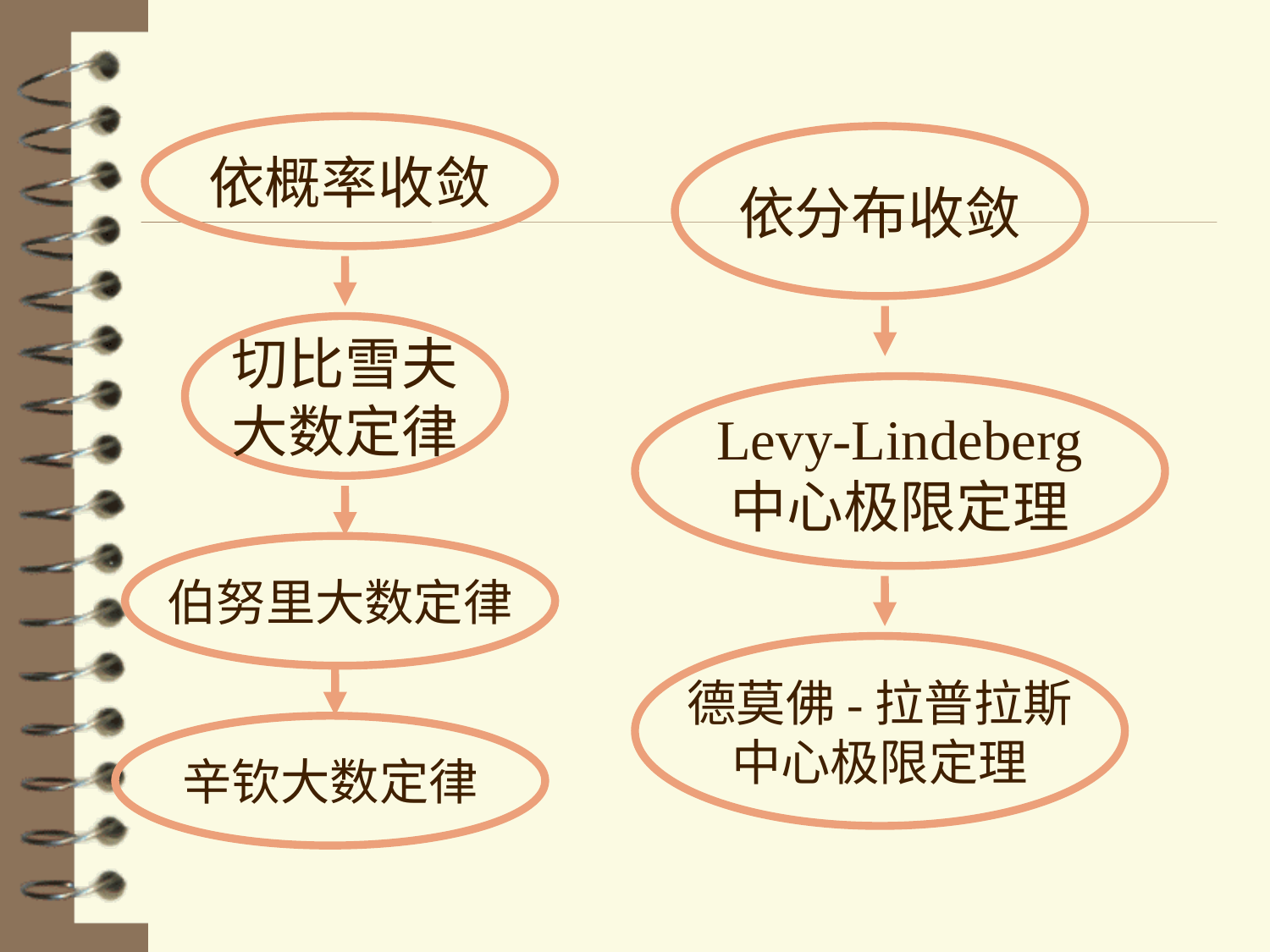

依概率收敛
依分布收敛

切比雪夫
大数定律
Levy-Lindeberg
中心极限定理

伯努里大数定律

德莫佛-拉普拉斯
中心极限定理

辛钦大数定律